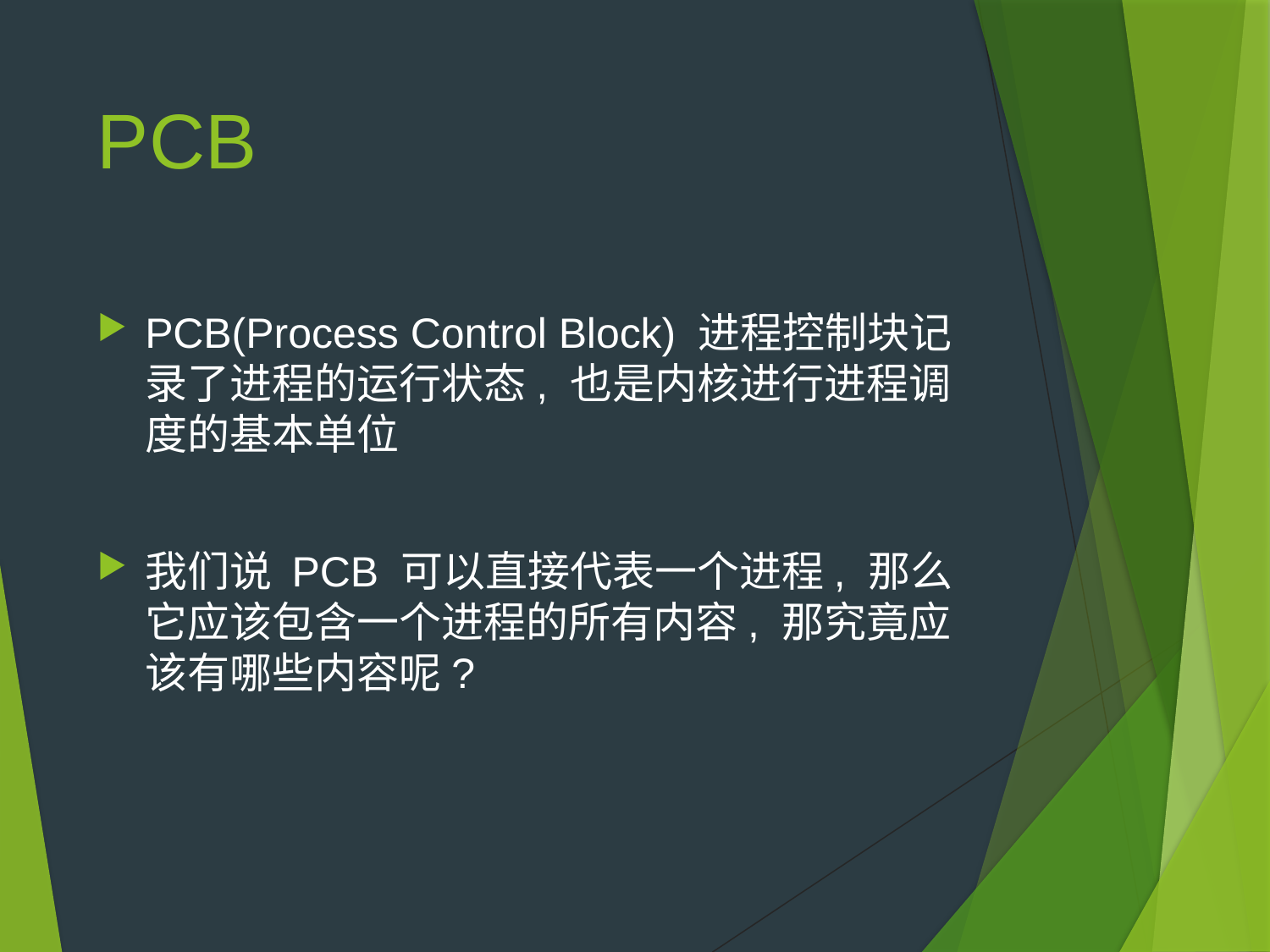

# PCB
PCB(Process Control Block) 进程控制块记录了进程的运行状态, 也是内核进行进程调度的基本单位

我们说 PCB 可以直接代表一个进程, 那么它应该包含一个进程的所有内容, 那究竟应该有哪些内容呢?